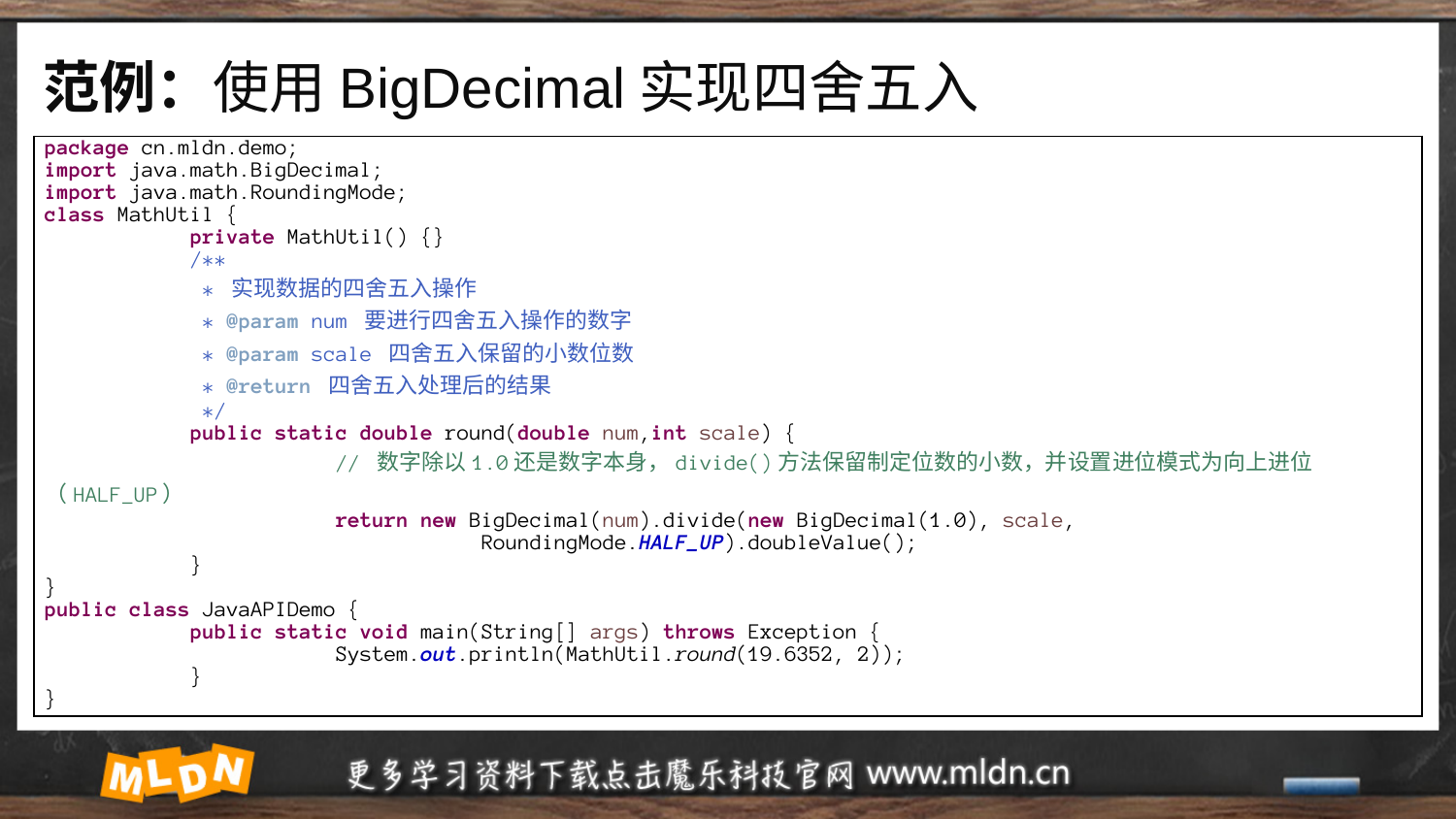

# 范例：使用BigDecimal实现四舍五入
| package cn.mldn.demo; import java.math.BigDecimal; import java.math.RoundingMode; class MathUtil { private MathUtil() {} /\*\* \* 实现数据的四舍五入操作 \* @param num 要进行四舍五入操作的数字 \* @param scale 四舍五入保留的小数位数 \* @return 四舍五入处理后的结果 \*/ public static double round(double num,int scale) { // 数字除以1.0还是数字本身，divide()方法保留制定位数的小数，并设置进位模式为向上进位（HALF\_UP） return new BigDecimal(num).divide(new BigDecimal(1.0), scale, RoundingMode.HALF\_UP).doubleValue(); } } public class JavaAPIDemo { public static void main(String[] args) throws Exception { System.out.println(MathUtil.round(19.6352, 2)); } } |
| --- |